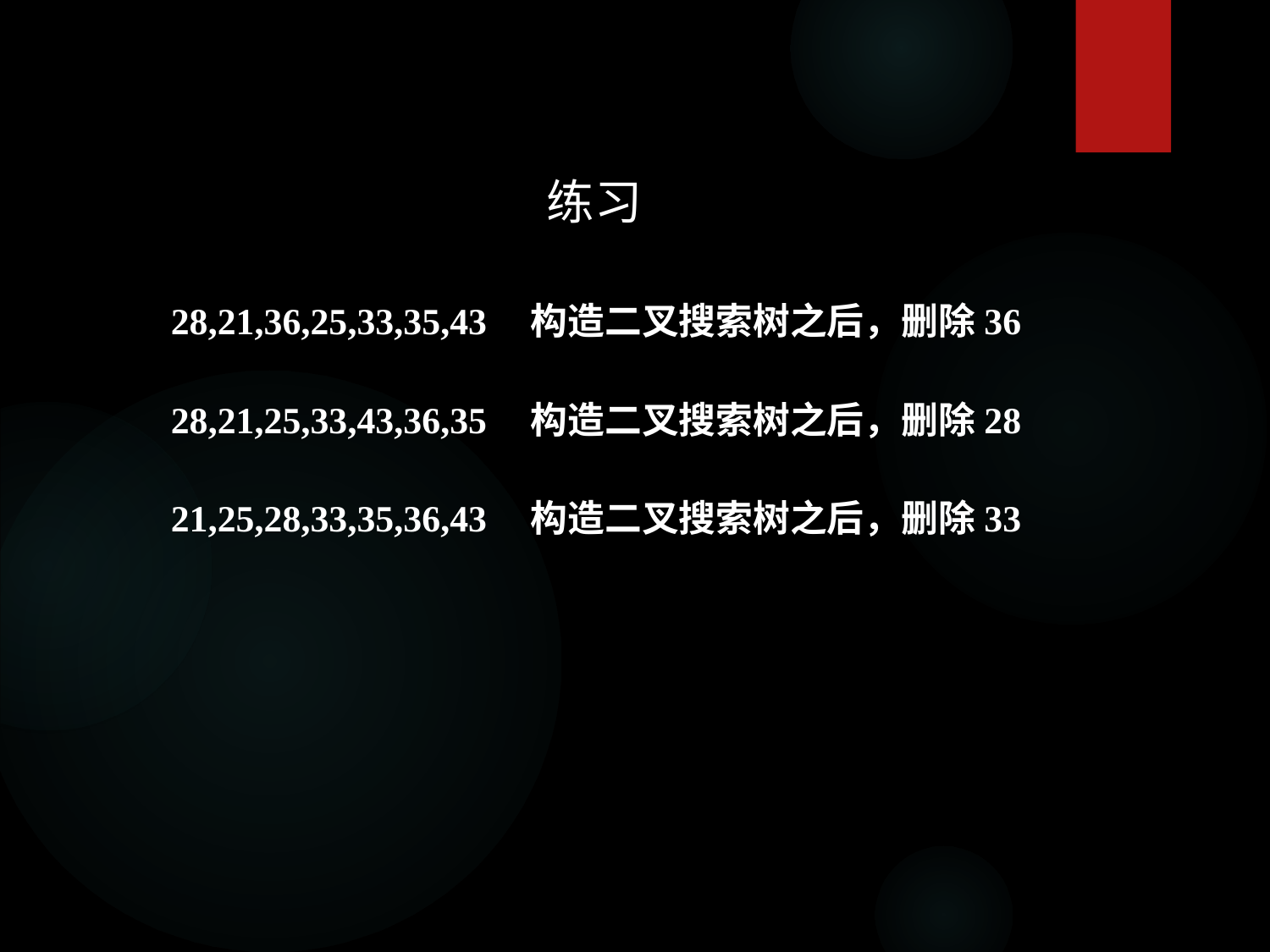

练习
28,21,36,25,33,35,43
构造二叉搜索树之后，删除36
28,21,25,33,43,36,35
构造二叉搜索树之后，删除28
21,25,28,33,35,36,43
构造二叉搜索树之后，删除33